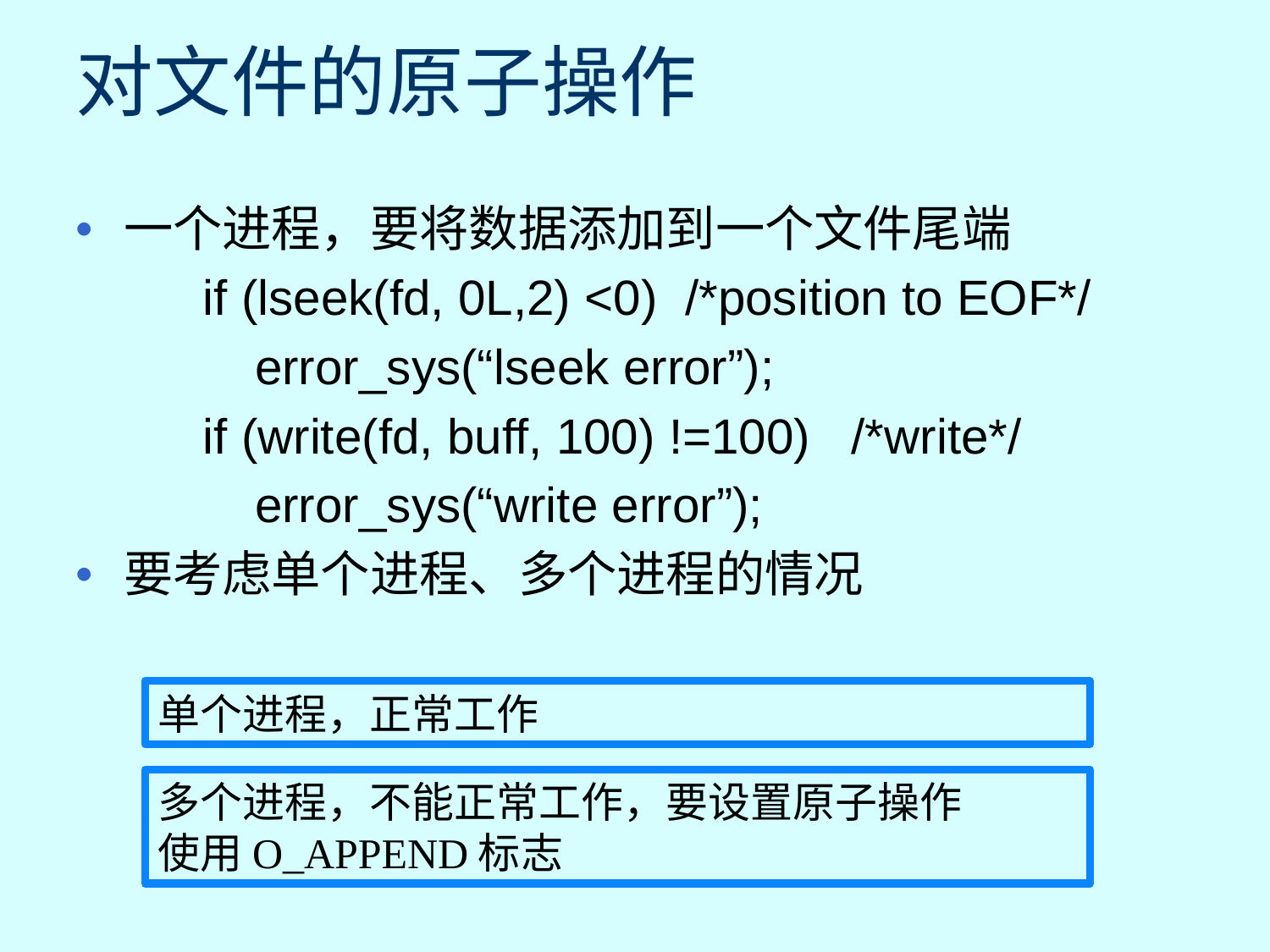

# 对文件的原子操作
一个进程，要将数据添加到一个文件尾端
	if (lseek(fd, 0L,2) <0)  /*position to EOF*/
             error_sys(“lseek error”);
	if (write(fd, buff, 100) !=100)   /*write*/
             error_sys(“write error”);
要考虑单个进程、多个进程的情况
单个进程，正常工作
多个进程，不能正常工作，要设置原子操作
使用O_APPEND标志